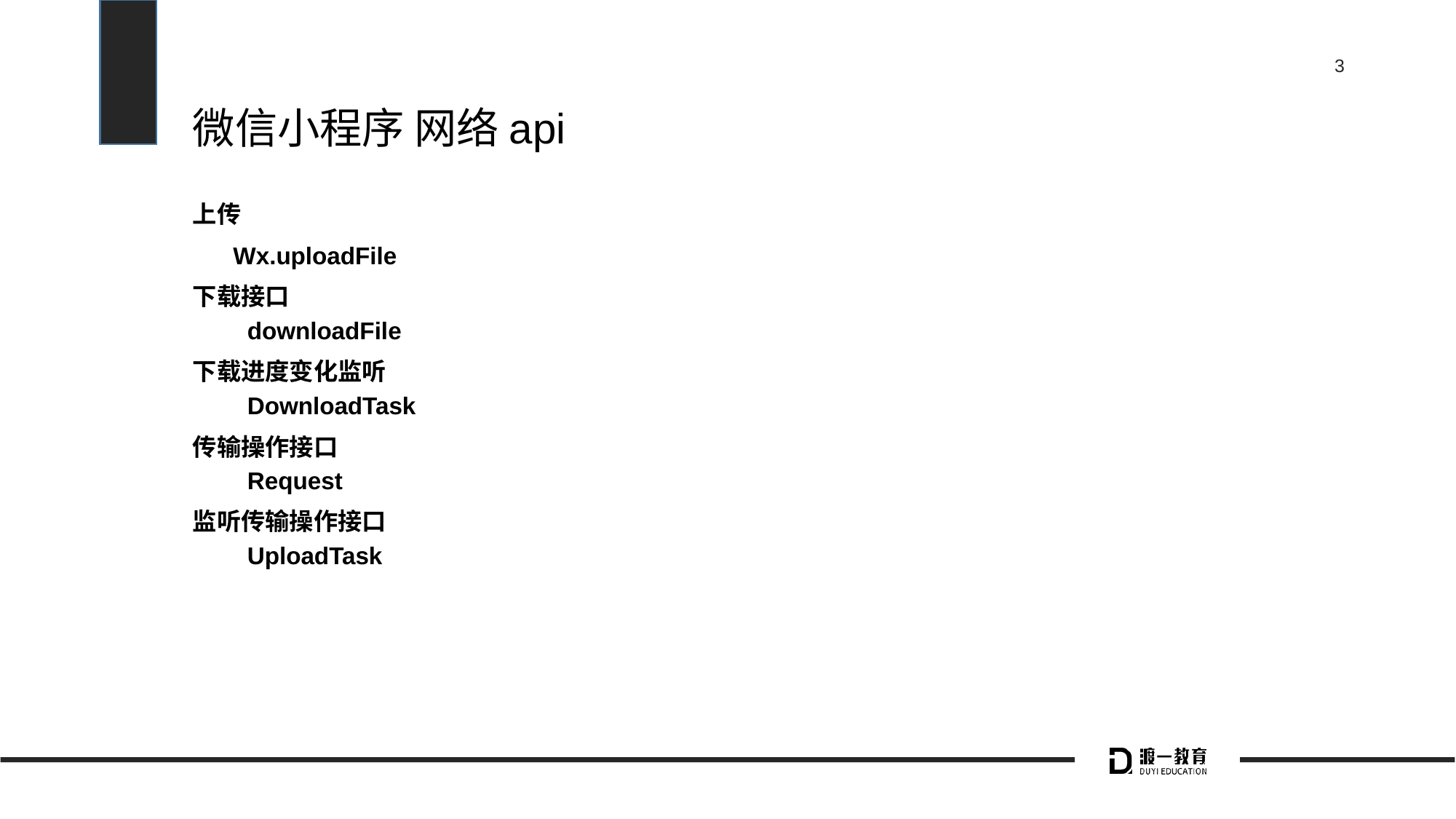

# 微信小程序 网络api
上传
      Wx.uploadFile
下载接口
downloadFile
下载进度变化监听
DownloadTask
传输操作接口
Request
监听传输操作接口
UploadTask